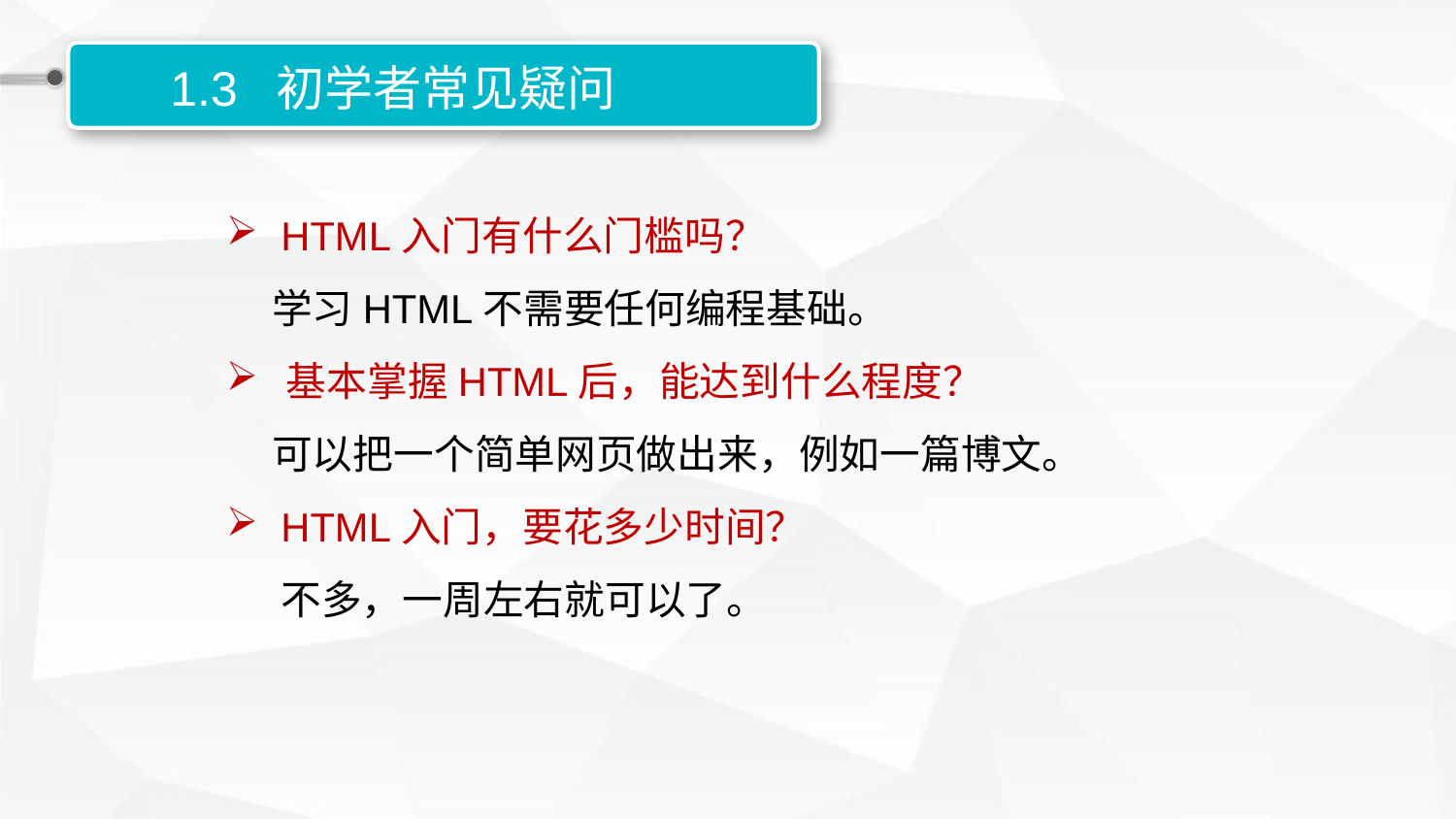

1.3  初学者常见疑问

  HTML入门有什么门槛吗？
    学习HTML不需要任何编程基础。
  基本掌握HTML后，能达到什么程度？
    可以把一个简单网页做出来，例如一篇博文。
  HTML入门，要花多少时间？
     不多，一周左右就可以了。